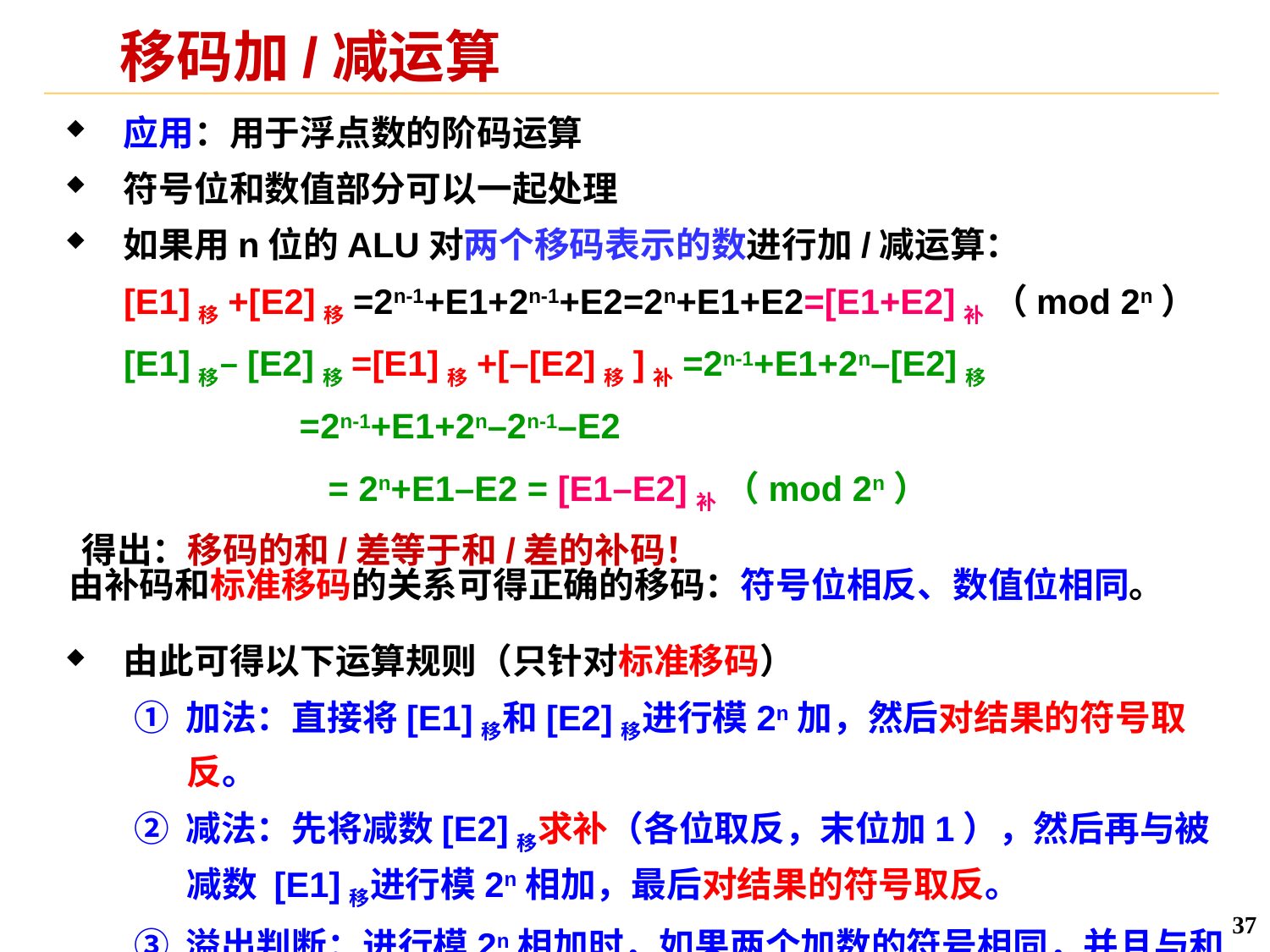

# 移码加/减运算
应用：用于浮点数的阶码运算
符号位和数值部分可以一起处理
如果用n位的ALU对两个移码表示的数进行加/减运算：
      [E1]移+[E2]移=2n-1+E1+2n-1+E2=2n+E1+E2=[E1+E2]补 （mod 2n）
      [E1]移–[E2]移=[E1]移+[–[E2]移]补=2n-1+E1+2n–[E2]移
                                         =2n-1+E1+2n–2n-1–E2
                           = 2n+E1–E2 = [E1–E2]补 （mod 2n）
 得出：移码的和/差等于和/差的补码！

由此可得以下运算规则（只针对标准移码）
① 加法：直接将[E1]移和[E2]移进行模2n加，然后对结果的符号取反。
② 减法：先将减数[E2]移求补（各位取反，末位加1），然后再与被减数 [E1]移进行模2n相加，最后对结果的符号取反。
③ 溢出判断：进行模2n相加时，如果两个加数的符号相同，并且与和数的符号也相同，则发生溢出。(因为和是补码，加数是移码)
由补码和标准移码的关系可得正确的移码：符号位相反、数值位相同。
37